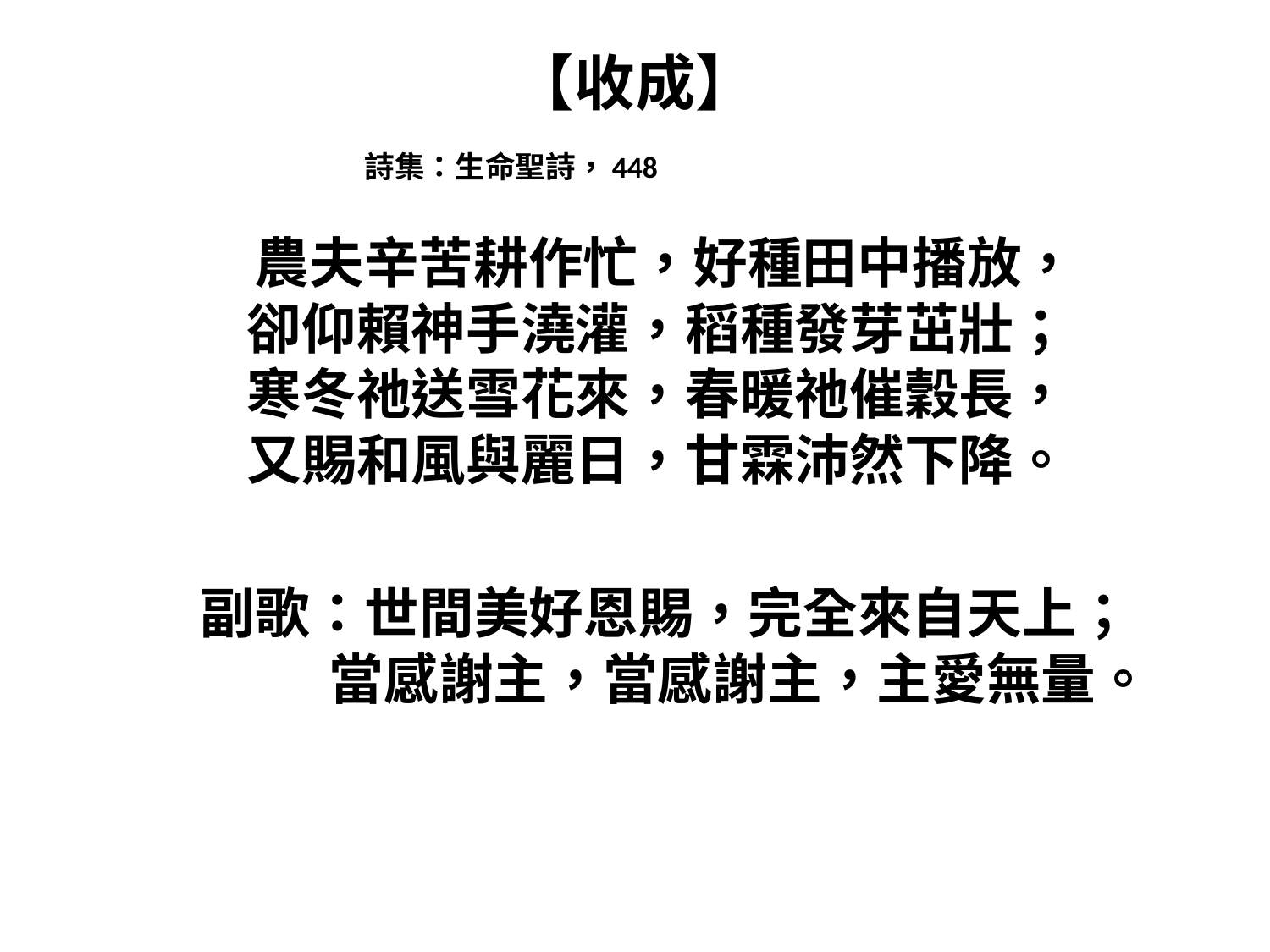

# 【收成】 詩集：生命聖詩，448
    農夫辛苦耕作忙，好種田中播放，
卻仰賴神手澆灌，稻種發芽茁壯；
寒冬祂送雪花來，春暖祂催穀長，
又賜和風與麗日，甘霖沛然下降。

    副歌：世間美好恩賜，完全來自天上；
　　　當感謝主，當感謝主，主愛無量。